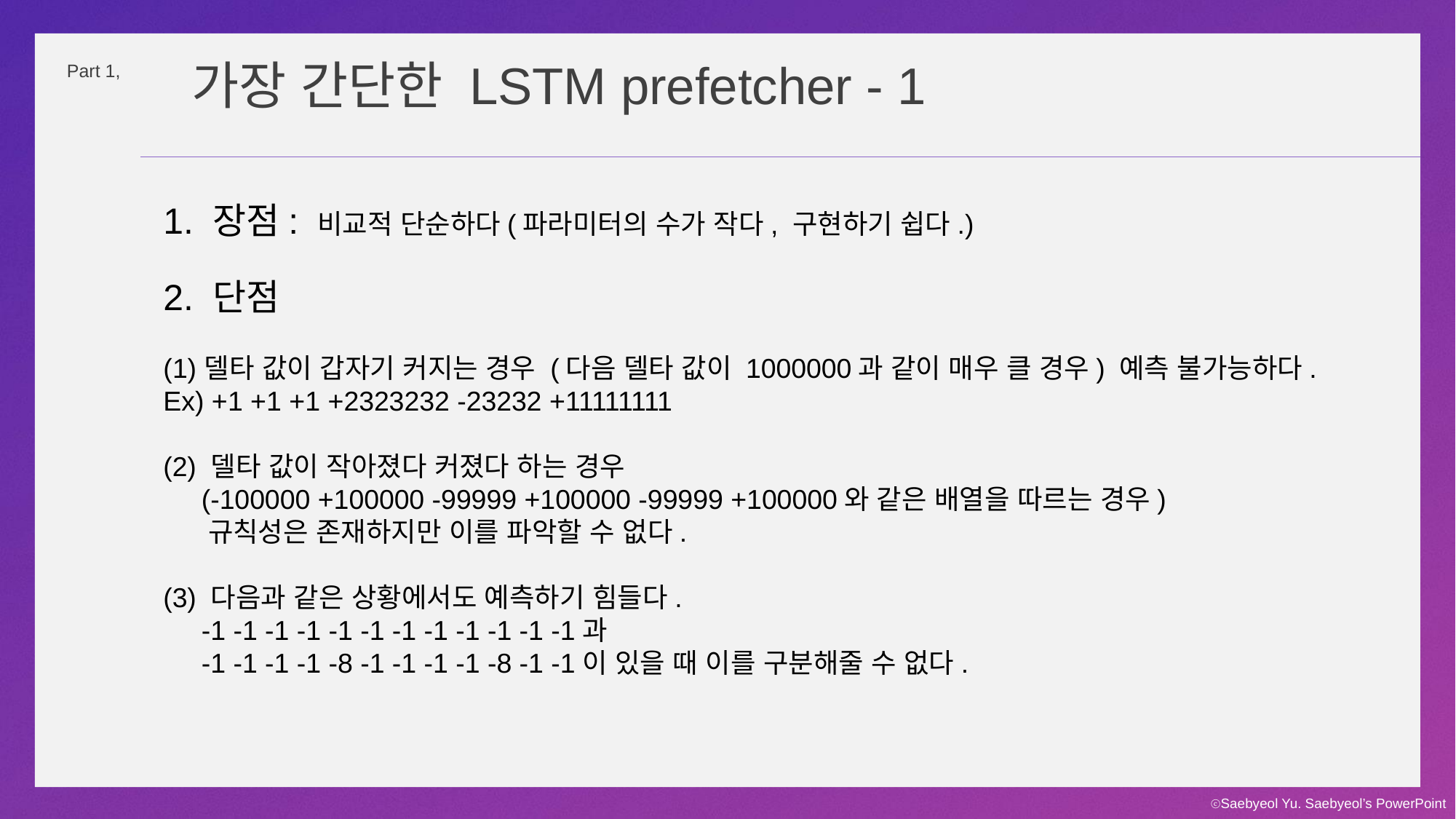

가장 간단한 LSTM prefetcher - 1
Part 1,
1. 장점: 비교적 단순하다(파라미터의 수가 작다, 구현하기 쉽다.)

2. 단점

델타 값이 갑자기 커지는 경우 (다음 델타 값이 1000000과 같이 매우 클 경우) 예측 불가능하다.
Ex) +1 +1 +1 +2323232 -23232 +11111111

(2) 델타 값이 작아졌다 커졌다 하는 경우
     (-100000 +100000 -99999 +100000 -99999 +100000와 같은 배열을 따르는 경우)
     규칙성은 존재하지만 이를 파악할 수 없다.

(3) 다음과 같은 상황에서도 예측하기 힘들다.
     -1 -1 -1 -1 -1 -1 -1 -1 -1 -1 -1 -1과
     -1 -1 -1 -1 -8 -1 -1 -1 -1 -8 -1 -1이 있을 때 이를 구분해줄 수 없다.